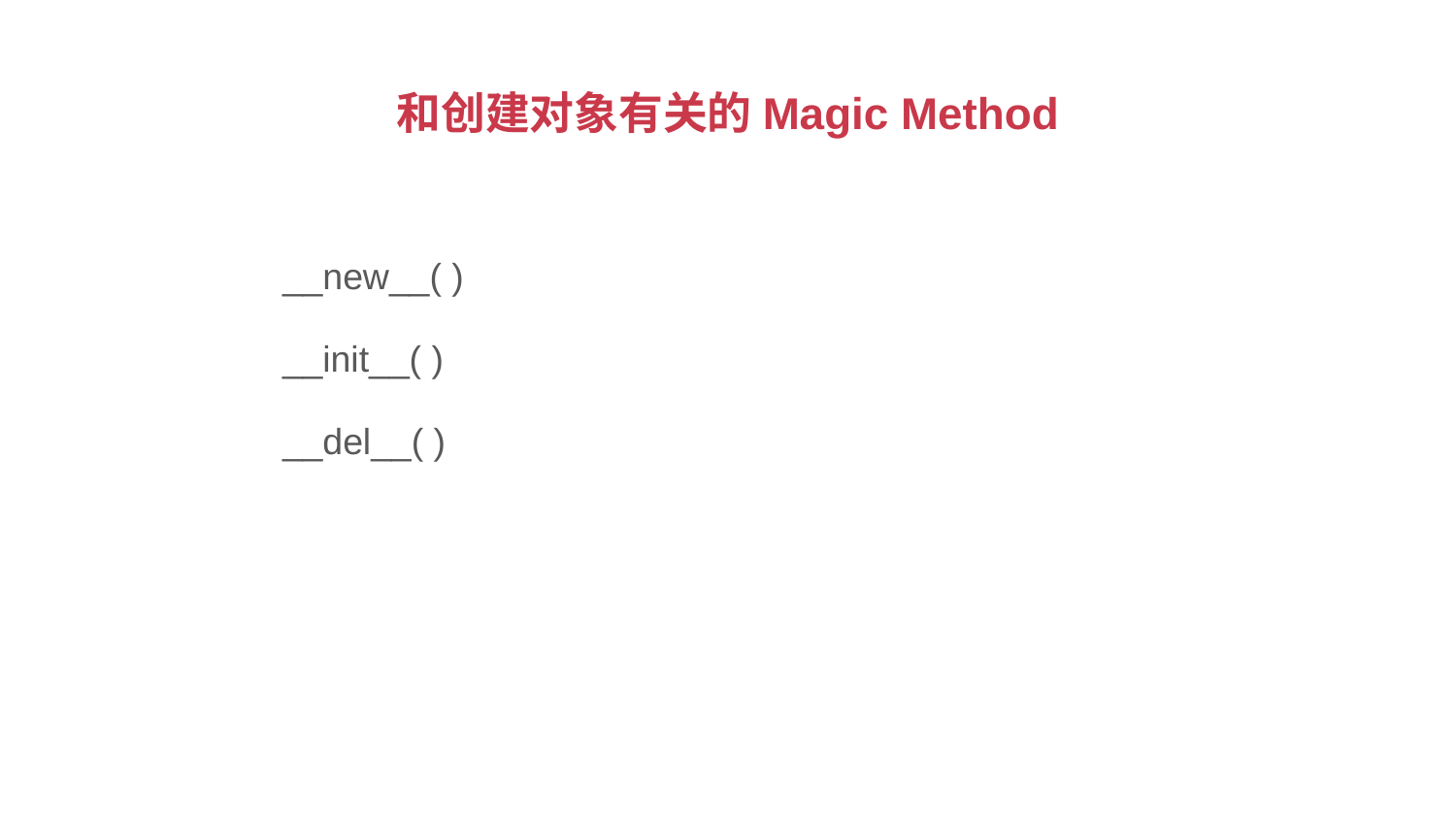

# 和创建对象有关的Magic Method
__new__( )
__init__( )
__del__( )